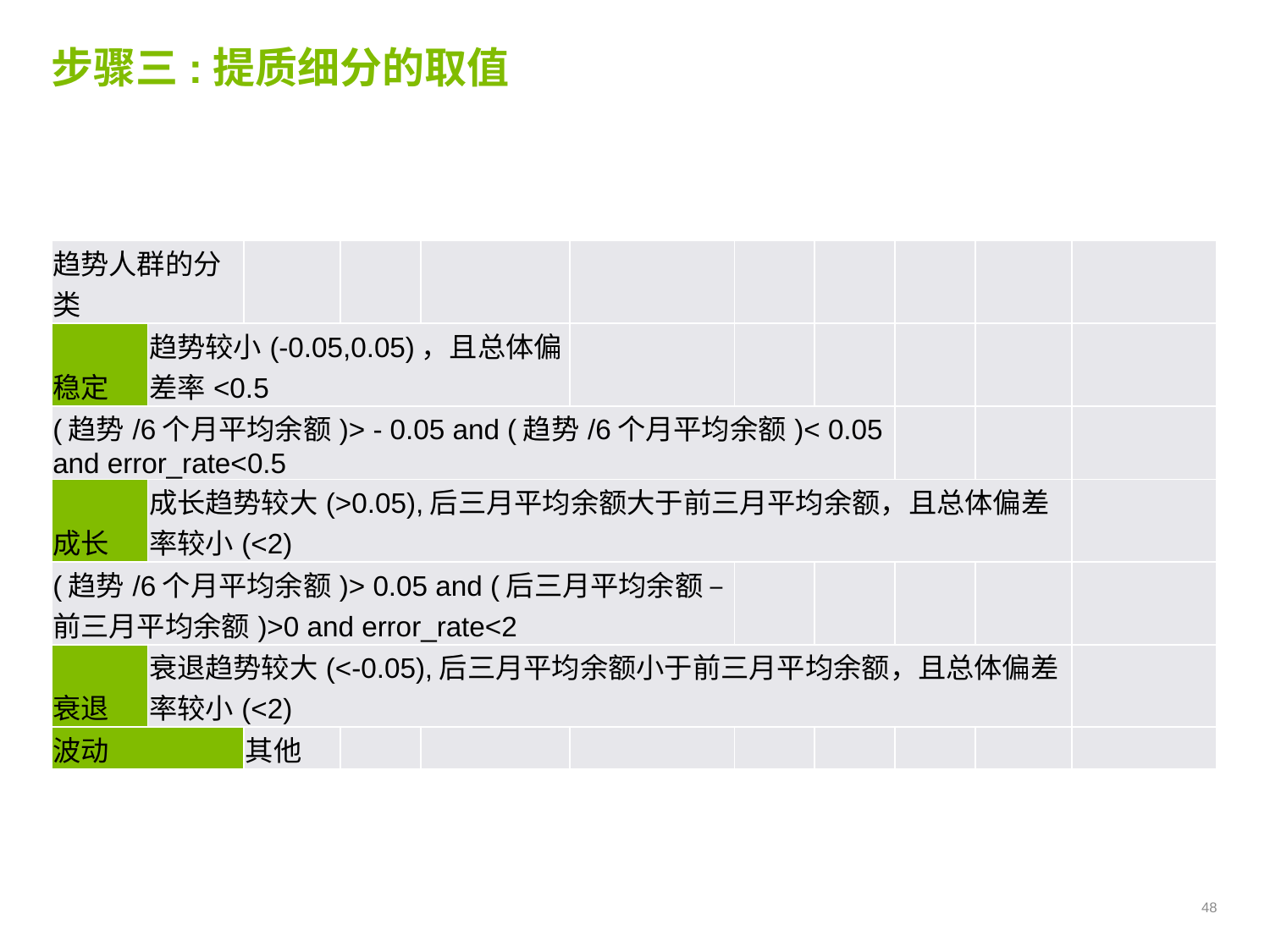

# 步骤三:提质细分的取值

| 趋势人群的分类 |  |  |  |  |  |  |  |  |  |  |
| --- | --- | --- | --- | --- | --- | --- | --- | --- | --- | --- |
| 稳定 | 趋势较小(-0.05,0.05)，且总体偏差率<0.5 |  |  |  |  |  |  |  |  |  |
| (趋势/6个月平均余额)> - 0.05 and (趋势/6个月平均余额)< 0.05 and error\_rate<0.5 |  |  |  |  |  |  |  |  |  |  |
| 成长 | 成长趋势较大(>0.05),后三月平均余额大于前三月平均余额，且总体偏差率较小(<2) |  |  |  |  |  |  |  |  |  |
| (趋势/6个月平均余额)> 0.05 and (后三月平均余额 – 前三月平均余额)>0 and error\_rate<2 |  |  |  |  |  |  |  |  |  |  |
| 衰退 | 衰退趋势较大(<-0.05),后三月平均余额小于前三月平均余额，且总体偏差率较小(<2) |  |  |  |  |  |  |  |  |  |
| 波动 |  | 其他 |  |  |  |  |  |  |  |  |
48